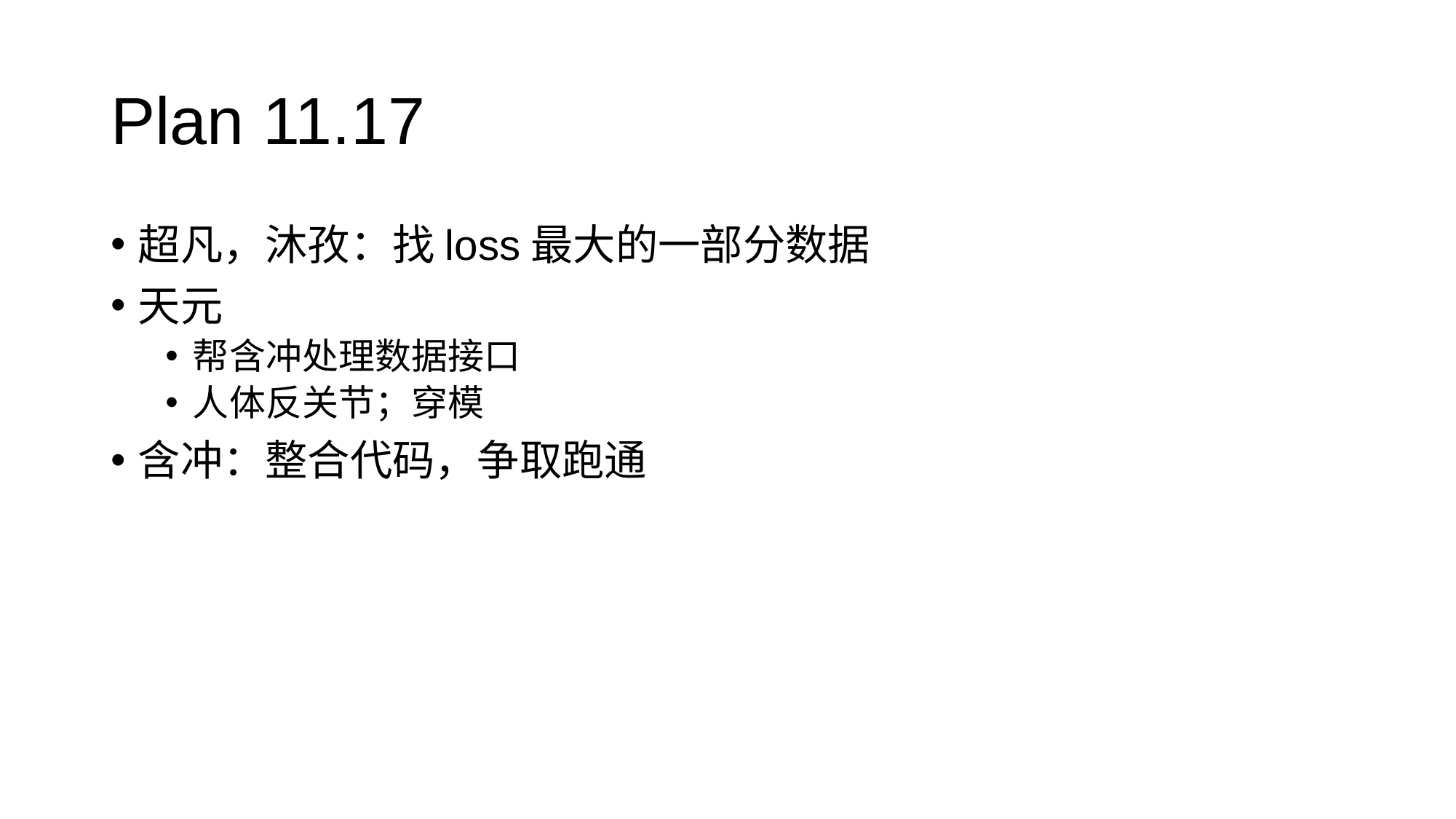

# Plan 11.17
超凡，沐孜：找loss最大的一部分数据
天元
帮含冲处理数据接口
人体反关节；穿模
含冲：整合代码，争取跑通